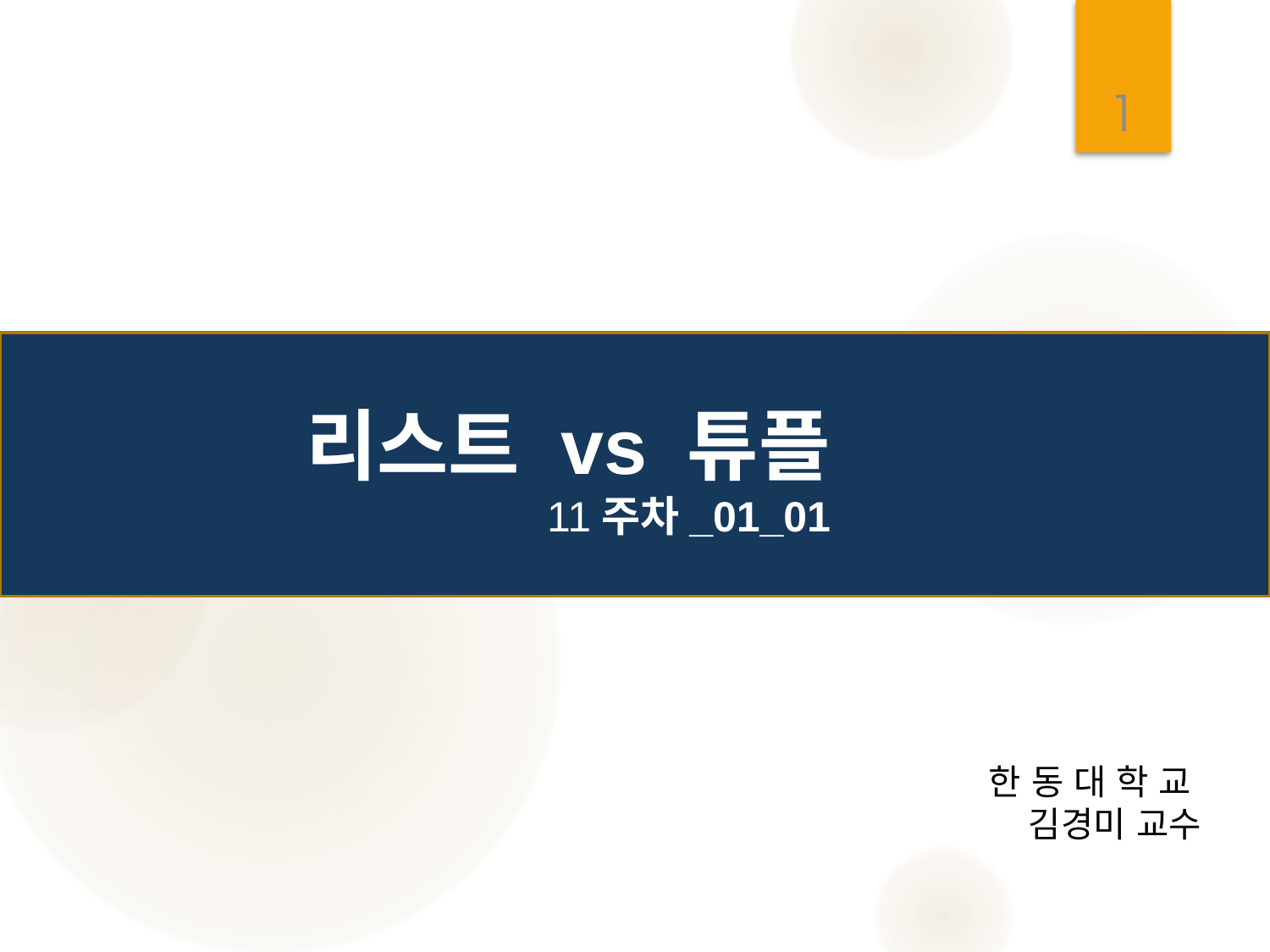

1

# 리스트 vs 튜플 11주차_01_01
한 동 대 학 교
김경미 교수